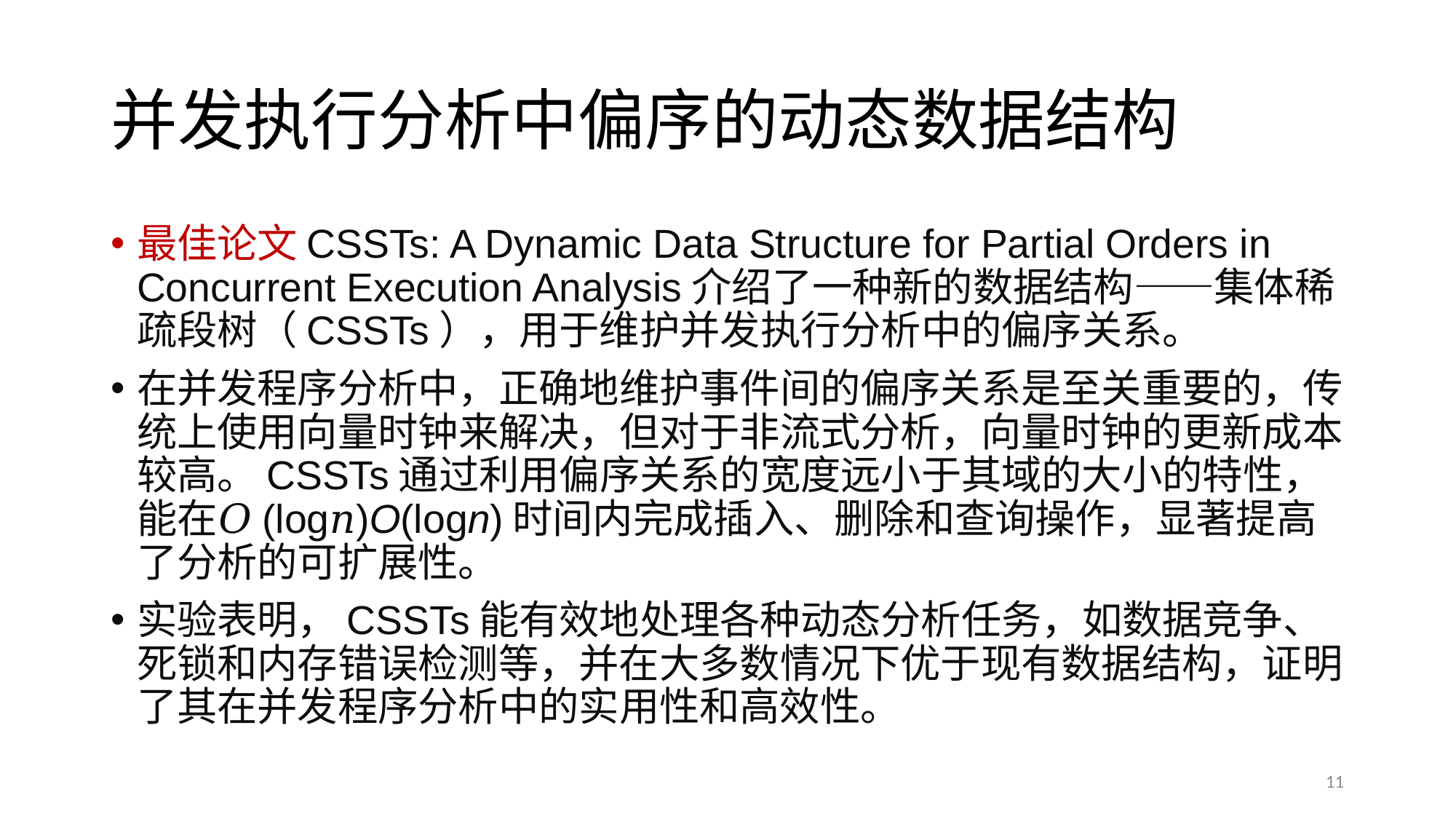

# 并发执行分析中偏序的动态数据结构
最佳论文CSSTs: A Dynamic Data Structure for Partial Orders in Concurrent Execution Analysis介绍了一种新的数据结构——集体稀疏段树（CSSTs），用于维护并发执行分析中的偏序关系。
在并发程序分析中，正确地维护事件间的偏序关系是至关重要的，传统上使用向量时钟来解决，但对于非流式分析，向量时钟的更新成本较高。CSSTs通过利用偏序关系的宽度远小于其域的大小的特性，能在𝑂(log⁡𝑛)O(logn)时间内完成插入、删除和查询操作，显著提高了分析的可扩展性。
实验表明，CSSTs能有效地处理各种动态分析任务，如数据竞争、死锁和内存错误检测等，并在大多数情况下优于现有数据结构，证明了其在并发程序分析中的实用性和高效性。

11